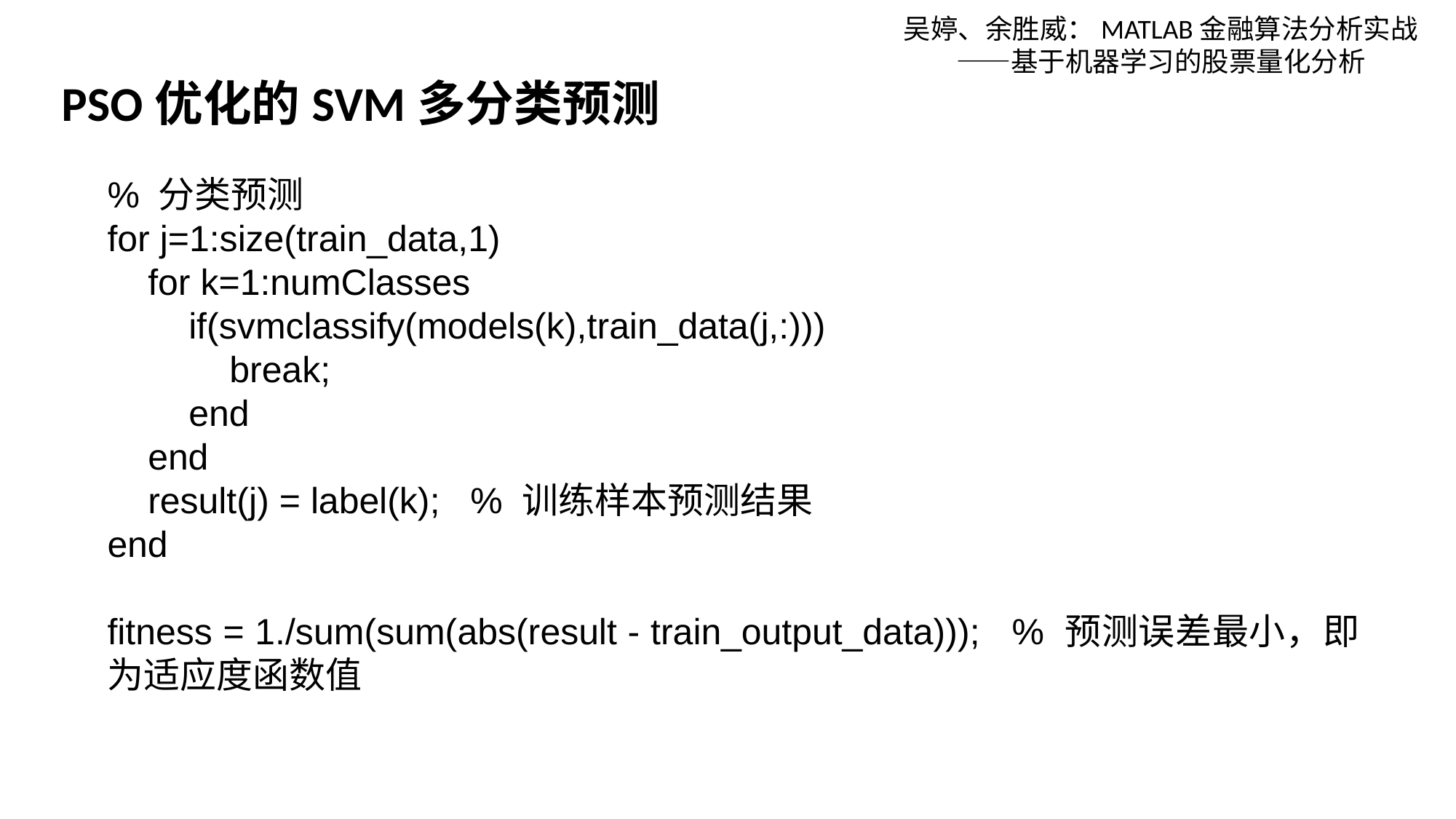

吴婷、余胜威：MATLAB金融算法分析实战——基于机器学习的股票量化分析
PSO优化的SVM多分类预测

% 分类预测
for j=1:size(train_data,1)
    for k=1:numClasses
        if(svmclassify(models(k),train_data(j,:)))
            break;
        end
    end
    result(j) = label(k);   % 训练样本预测结果
end

fitness = 1./sum(sum(abs(result - train_output_data)));   % 预测误差最小，即为适应度函数值